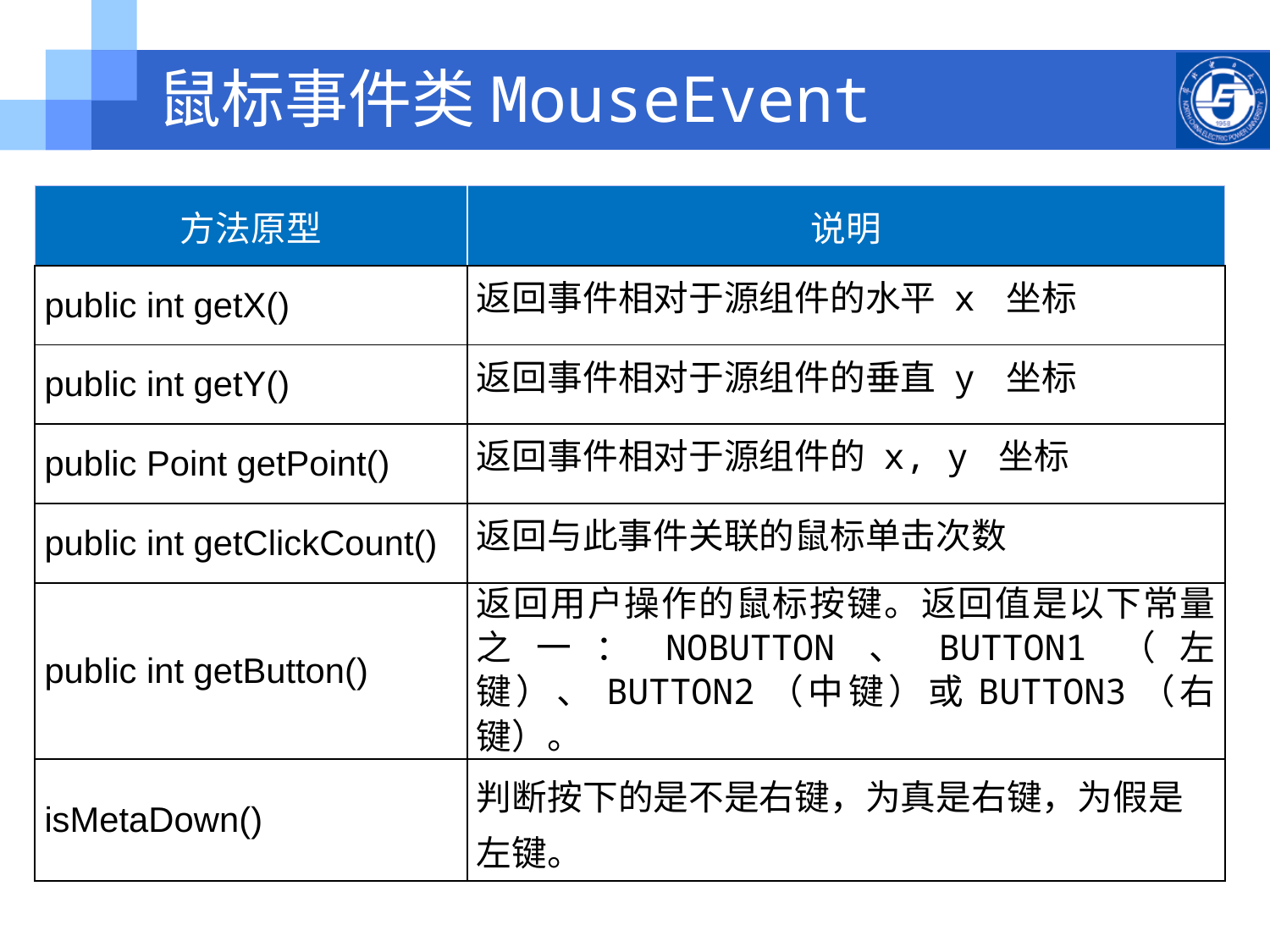

# 鼠标事件类MouseEvent
| 方法原型 | 说明 |
| --- | --- |
| public int getX() | 返回事件相对于源组件的水平 x 坐标 |
| public int getY() | 返回事件相对于源组件的垂直 y 坐标 |
| public Point getPoint() | 返回事件相对于源组件的 x, y 坐标 |
| public int getClickCount() | 返回与此事件关联的鼠标单击次数 |
| public int getButton() | 返回用户操作的鼠标按键。返回值是以下常量之一：NOBUTTON、BUTTON1（左键）、BUTTON2（中键）或BUTTON3（右键）。 |
| isMetaDown() | 判断按下的是不是右键，为真是右键，为假是左键。 |